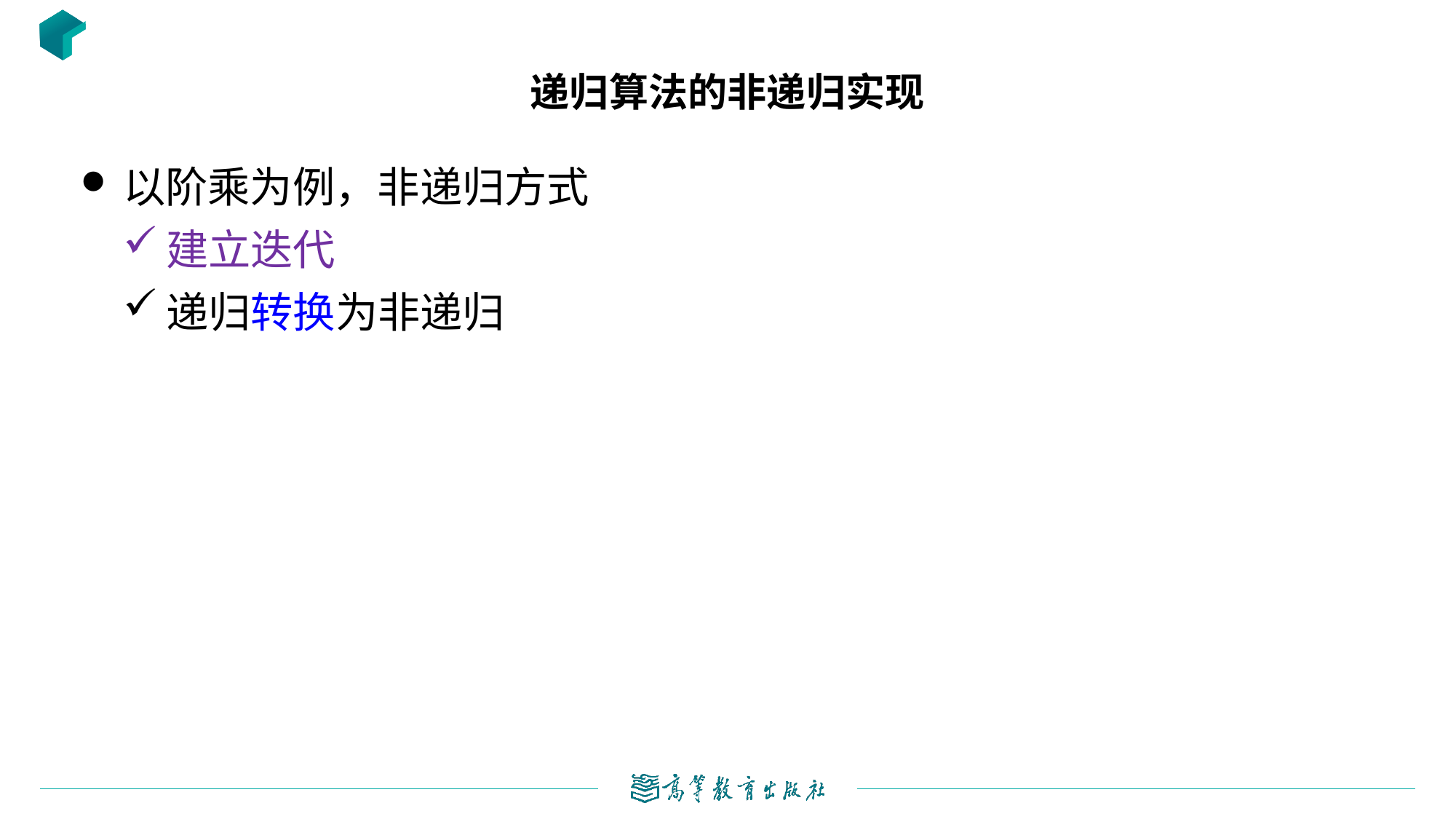

# 递归算法的非递归实现
以阶乘为例，非递归方式
建立迭代
递归转换为非递归